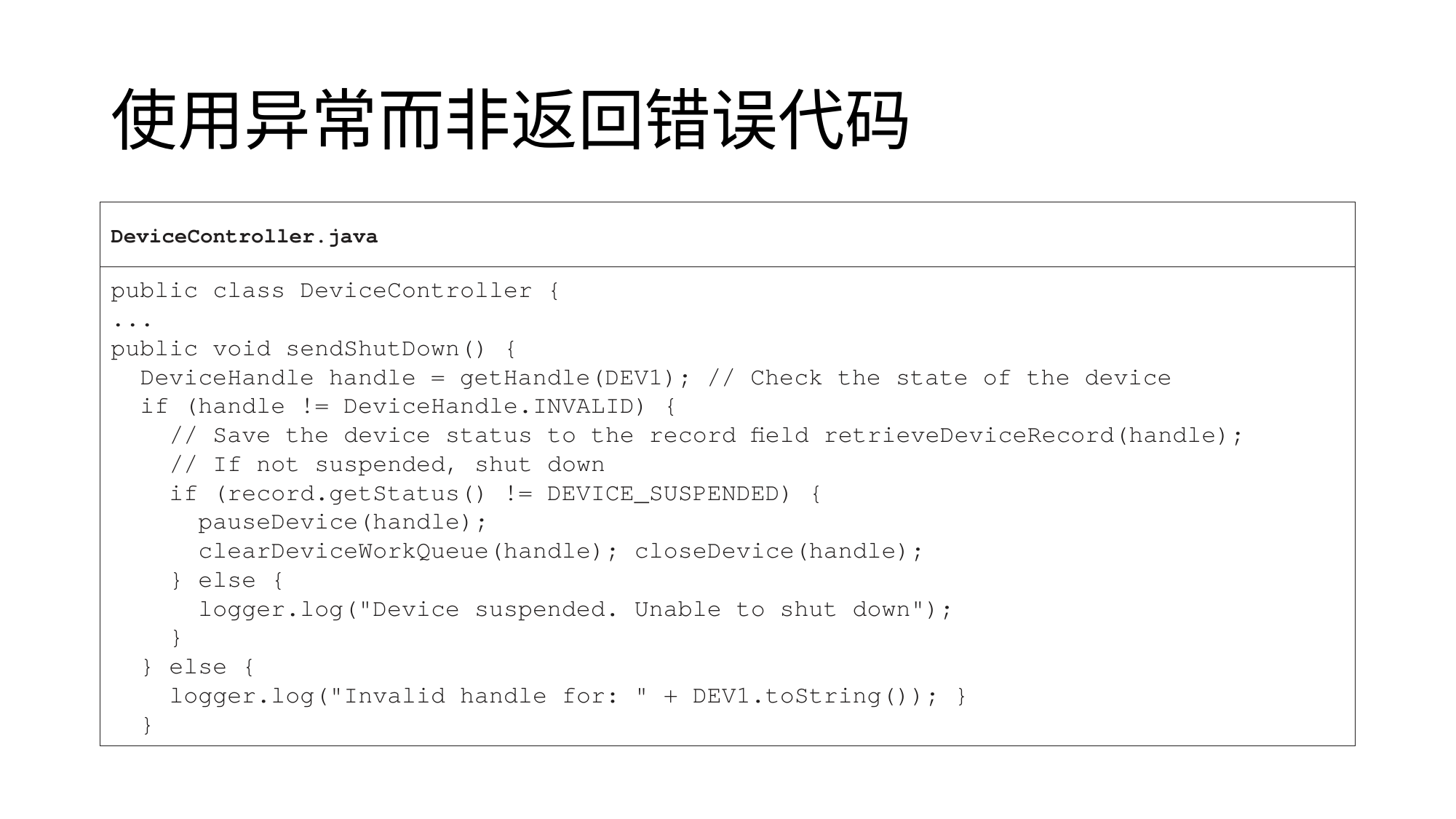

# 使用异常而非返回错误代码
| DeviceController.java |
| --- |
| public class DeviceController { ... public void sendShutDown() { DeviceHandle handle = getHandle(DEV1); // Check the state of the device if (handle != DeviceHandle.INVALID) { // Save the device status to the record field retrieveDeviceRecord(handle); // If not suspended, shut down if (record.getStatus() != DEVICE\_SUSPENDED) { pauseDevice(handle); clearDeviceWorkQueue(handle); closeDevice(handle); } else { logger.log("Device suspended. Unable to shut down"); } } else { logger.log("Invalid handle for: " + DEV1.toString()); } } |